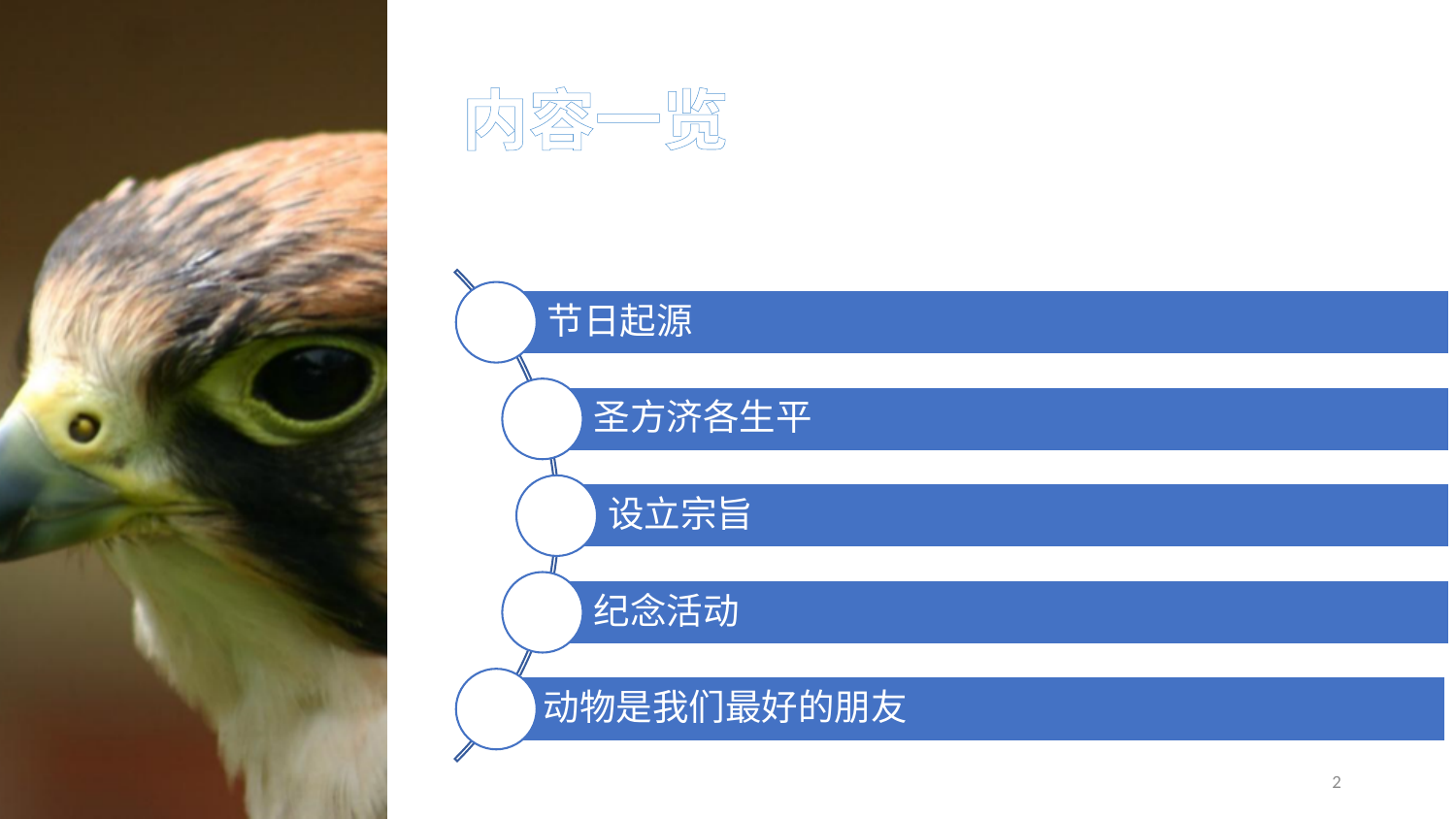

# 内容一览
节日起源
圣方济各生平
设立宗旨
纪念活动
动物是我们最好的朋友
2